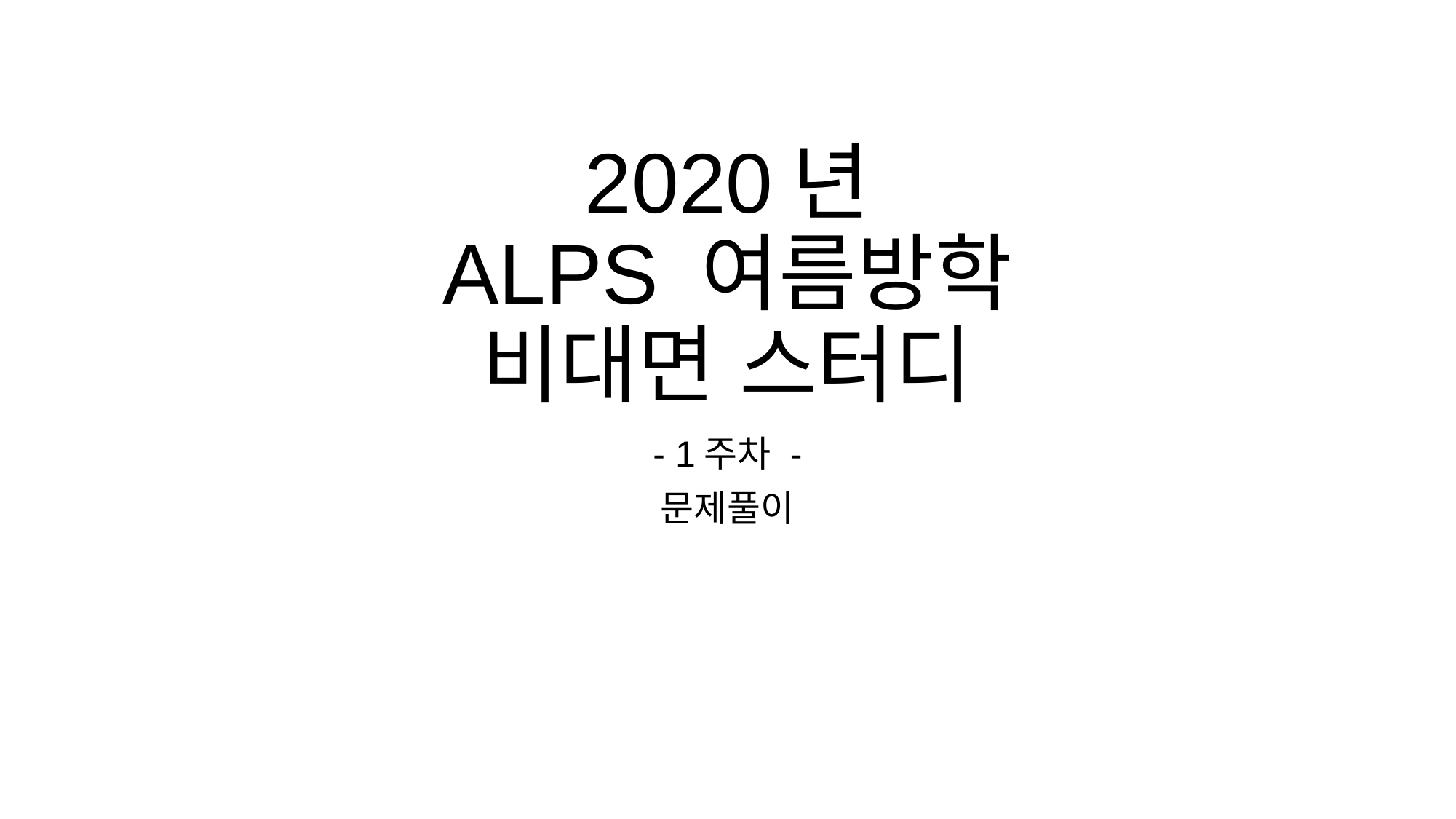

# 2020년 ALPS 여름방학 비대면 스터디
- 1주차 -
문제풀이